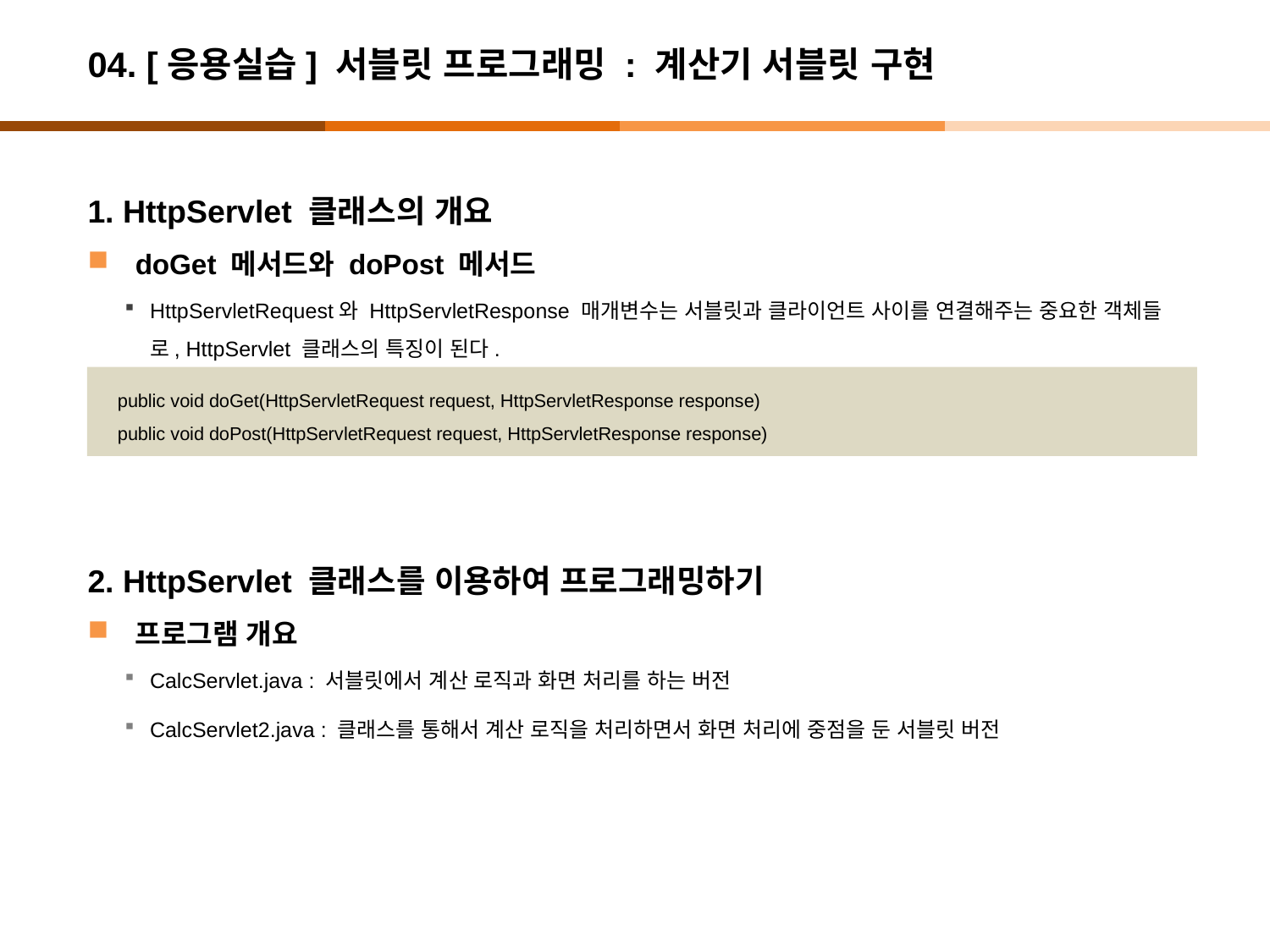

# 04. [응용실습] 서블릿 프로그래밍 : 계산기 서블릿 구현
1. HttpServlet 클래스의 개요
doGet 메서드와 doPost 메서드
HttpServletRequest와 HttpServletResponse 매개변수는 서블릿과 클라이언트 사이를 연결해주는 중요한 객체들로, HttpServlet 클래스의 특징이 된다.

public void doGet(HttpServletRequest request, HttpServletResponse response)
public void doPost(HttpServletRequest request, HttpServletResponse response)
2. HttpServlet 클래스를 이용하여 프로그래밍하기
프로그램 개요
CalcServlet.java : 서블릿에서 계산 로직과 화면 처리를 하는 버전
CalcServlet2.java : 클래스를 통해서 계산 로직을 처리하면서 화면 처리에 중점을 둔 서블릿 버전